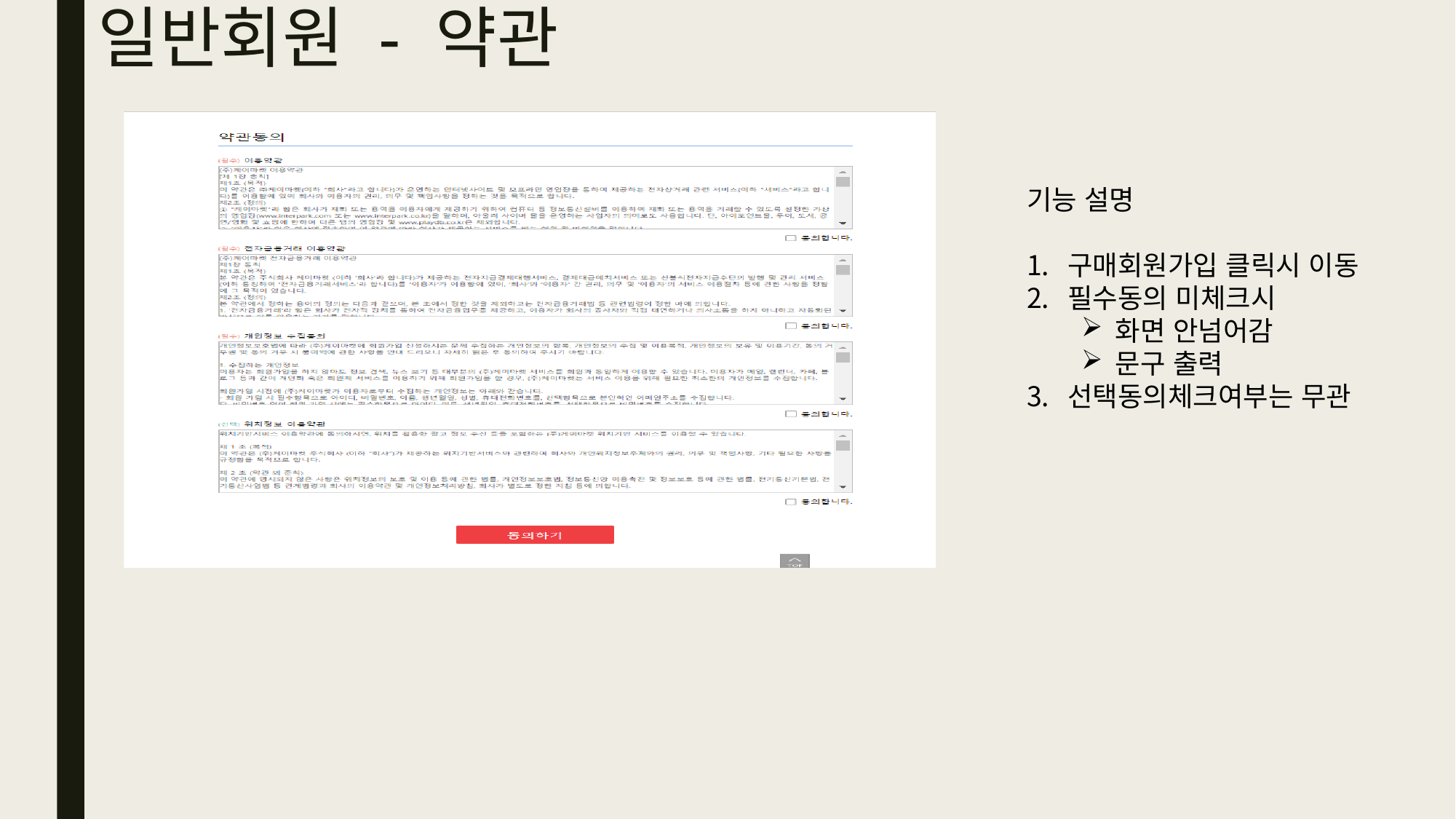

# 일반회원 - 약관

기능 설명

구매회원가입 클릭시 이동
필수동의 미체크시
화면 안넘어감
문구 출력
선택동의체크여부는 무관